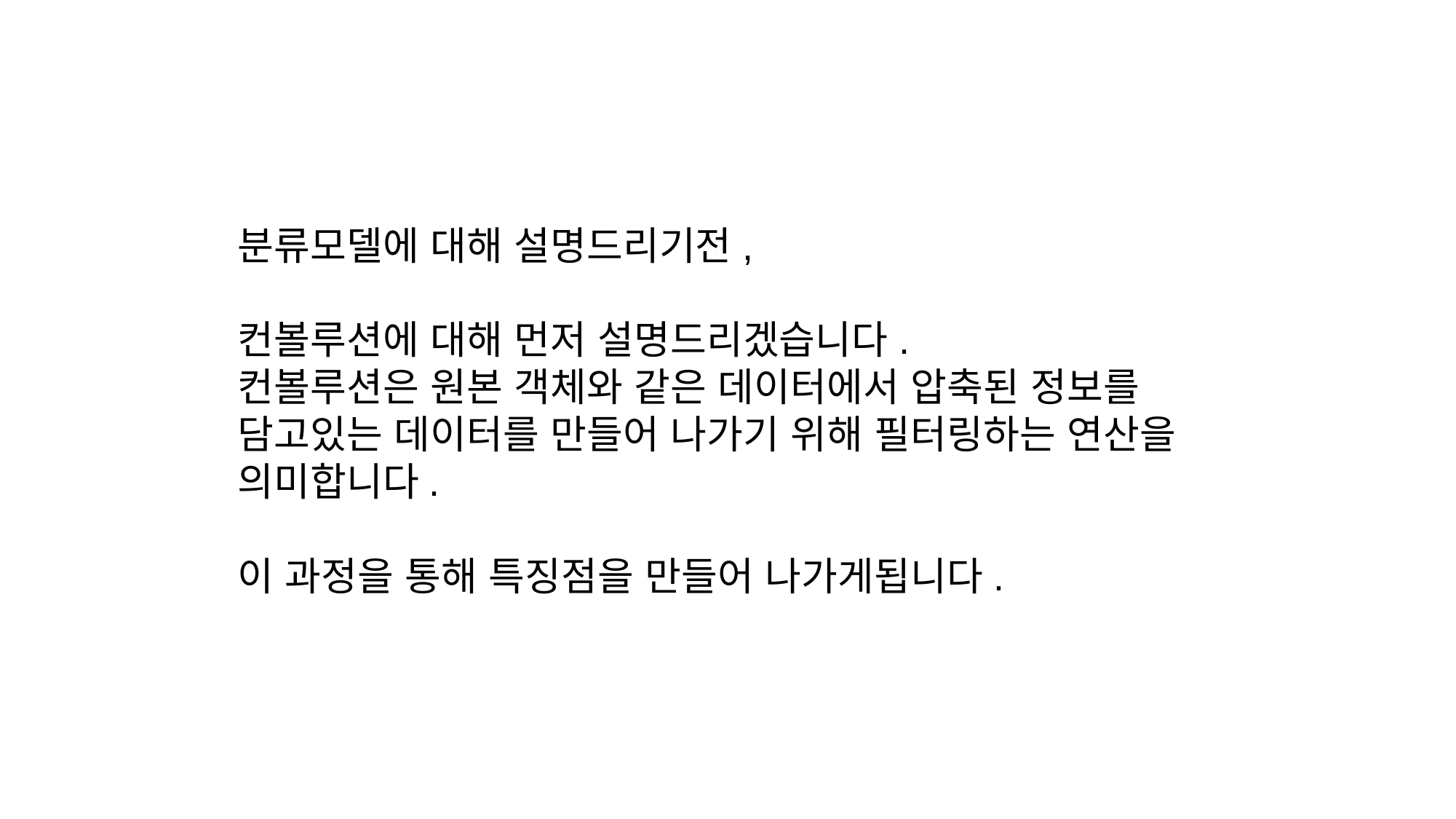

분류모델에 대해 설명드리기전,

컨볼루션에 대해 먼저 설명드리겠습니다.
컨볼루션은 원본 객체와 같은 데이터에서 압축된 정보를 담고있는 데이터를 만들어 나가기 위해 필터링하는 연산을 의미합니다.

이 과정을 통해 특징점을 만들어 나가게됩니다.